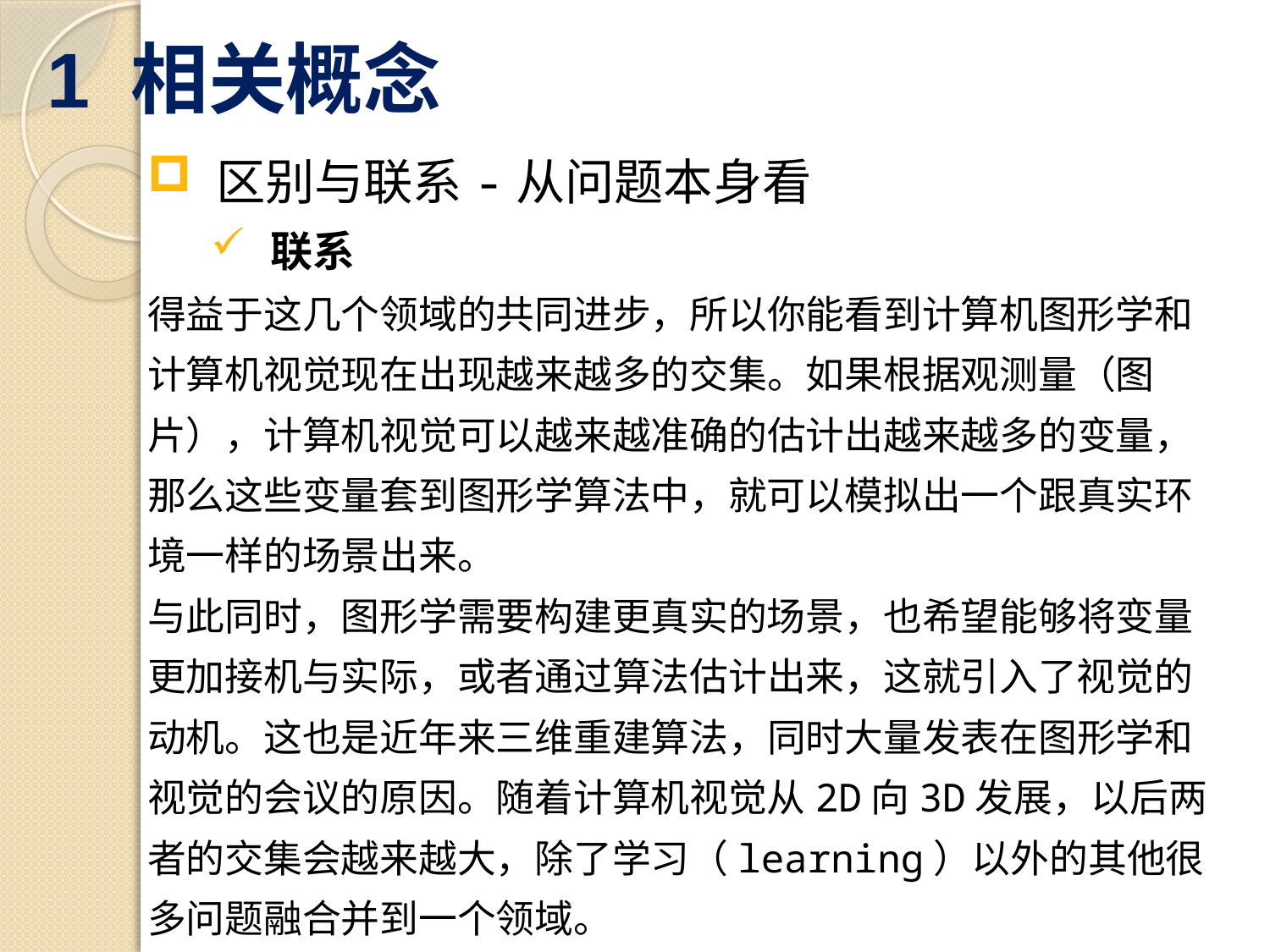

1 相关概念
 区别与联系-从问题本身看
 联系
得益于这几个领域的共同进步，所以你能看到计算机图形学和计算机视觉现在出现越来越多的交集。如果根据观测量（图片），计算机视觉可以越来越准确的估计出越来越多的变量，那么这些变量套到图形学算法中，就可以模拟出一个跟真实环境一样的场景出来。
与此同时，图形学需要构建更真实的场景，也希望能够将变量更加接机与实际，或者通过算法估计出来，这就引入了视觉的动机。这也是近年来三维重建算法，同时大量发表在图形学和视觉的会议的原因。随着计算机视觉从2D向3D发展，以后两者的交集会越来越大，除了学习（learning）以外的其他很多问题融合并到一个领域。